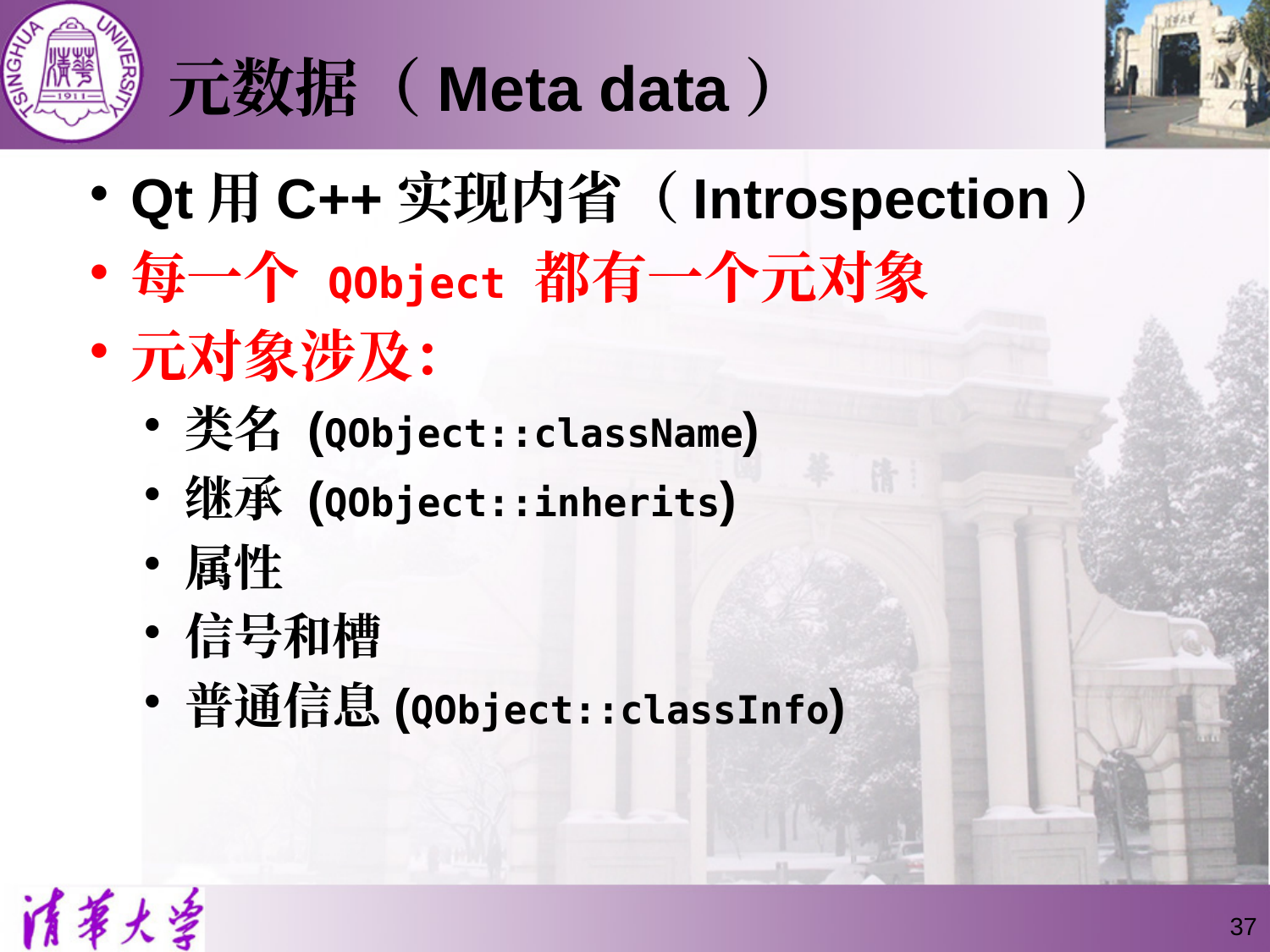

# 元数据（Meta data）
Qt用C++实现内省（Introspection）
每一个 QObject 都有一个元对象
元对象涉及：
类名 (QObject::className)
继承 (QObject::inherits)
属性
信号和槽
普通信息(QObject::classInfo)
37